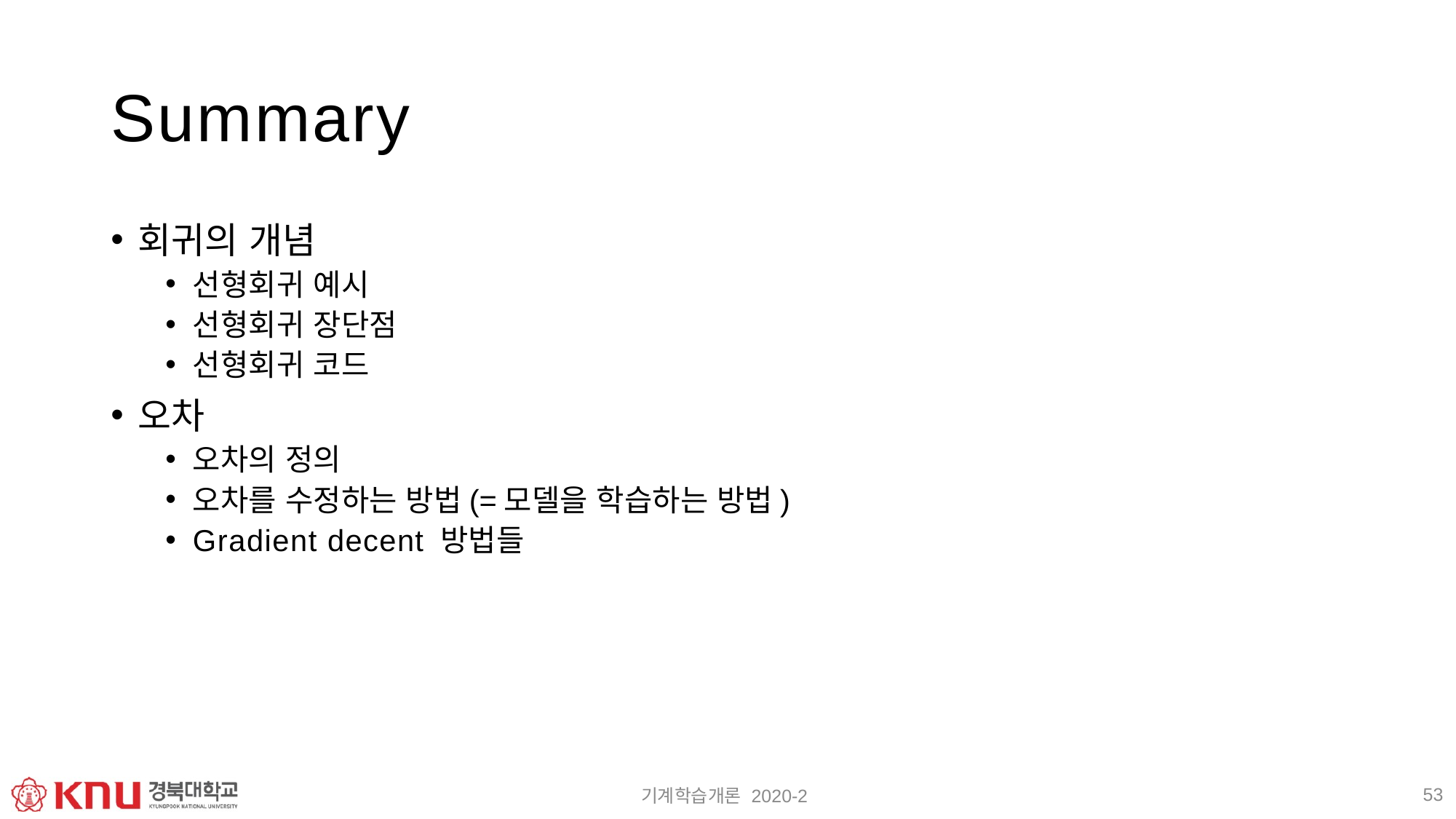

# Summary
회귀의 개념
선형회귀 예시
선형회귀 장단점
선형회귀 코드
오차
오차의 정의
오차를 수정하는 방법(=모델을 학습하는 방법)
Gradient decent 방법들
53
기계학습개론 2020-2